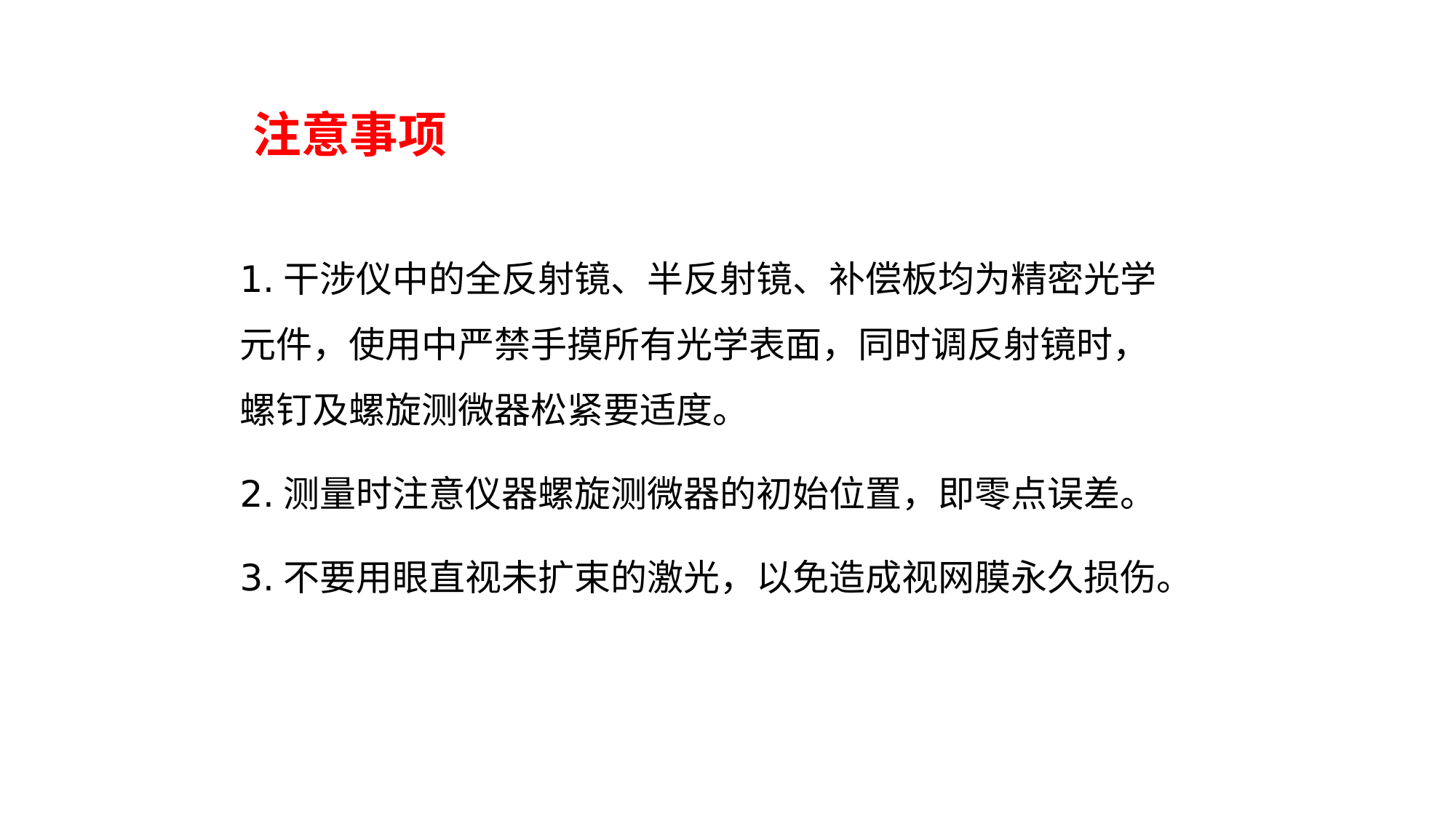

注意事项
1.干涉仪中的全反射镜、半反射镜、补偿板均为精密光学元件，使用中严禁手摸所有光学表面，同时调反射镜时，螺钉及螺旋测微器松紧要适度。
2.测量时注意仪器螺旋测微器的初始位置，即零点误差。
3.不要用眼直视未扩束的激光，以免造成视网膜永久损伤。